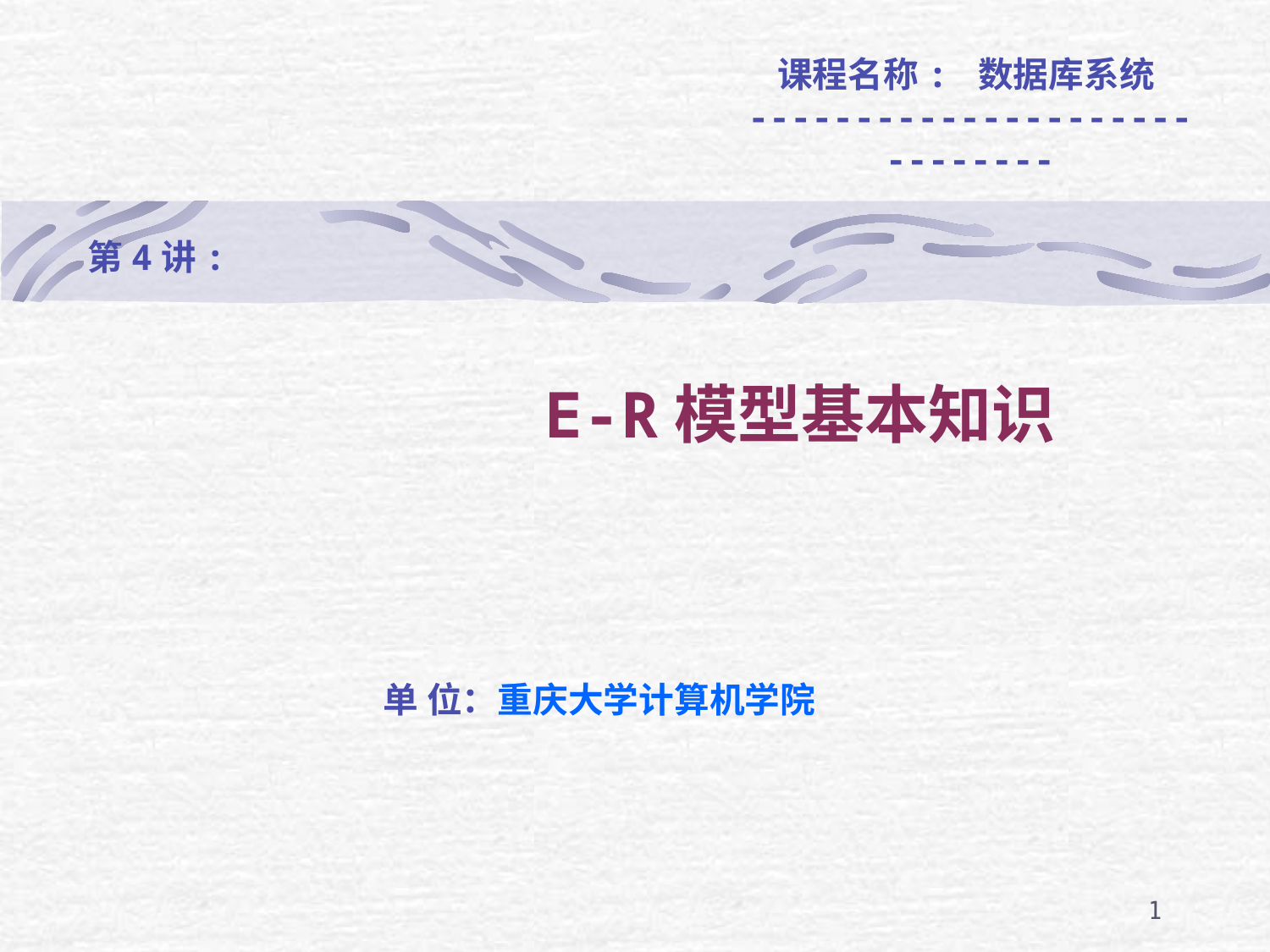

课程名称: 数据库系统
-----------------------------
# 第4讲: E-R模型基本知识
		单 位：重庆大学计算机学院
1